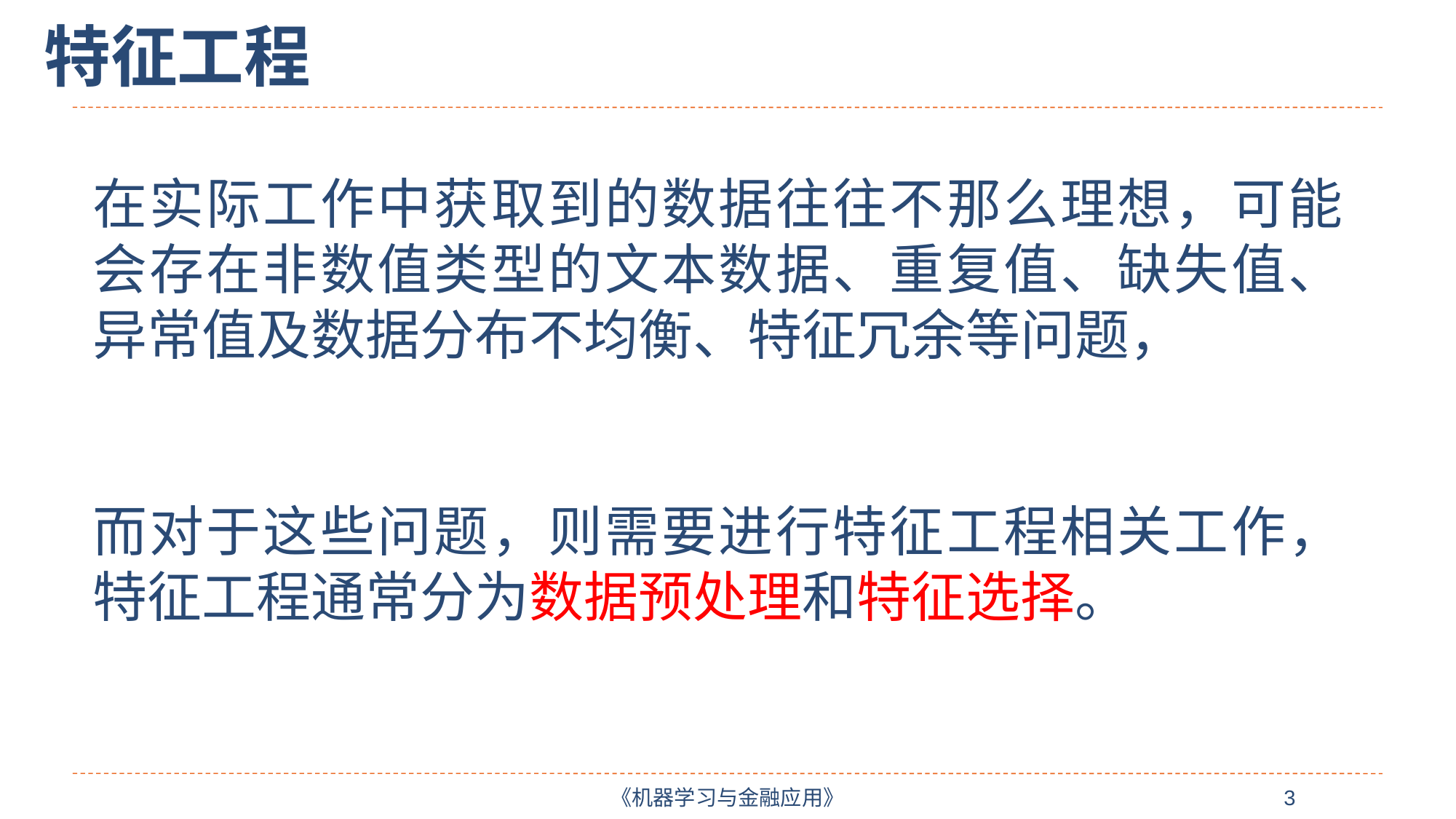

特征工程
在实际工作中获取到的数据往往不那么理想，可能会存在非数值类型的文本数据、重复值、缺失值、异常值及数据分布不均衡、特征冗余等问题，

而对于这些问题，则需要进行特征工程相关工作，特征工程通常分为数据预处理和特征选择。